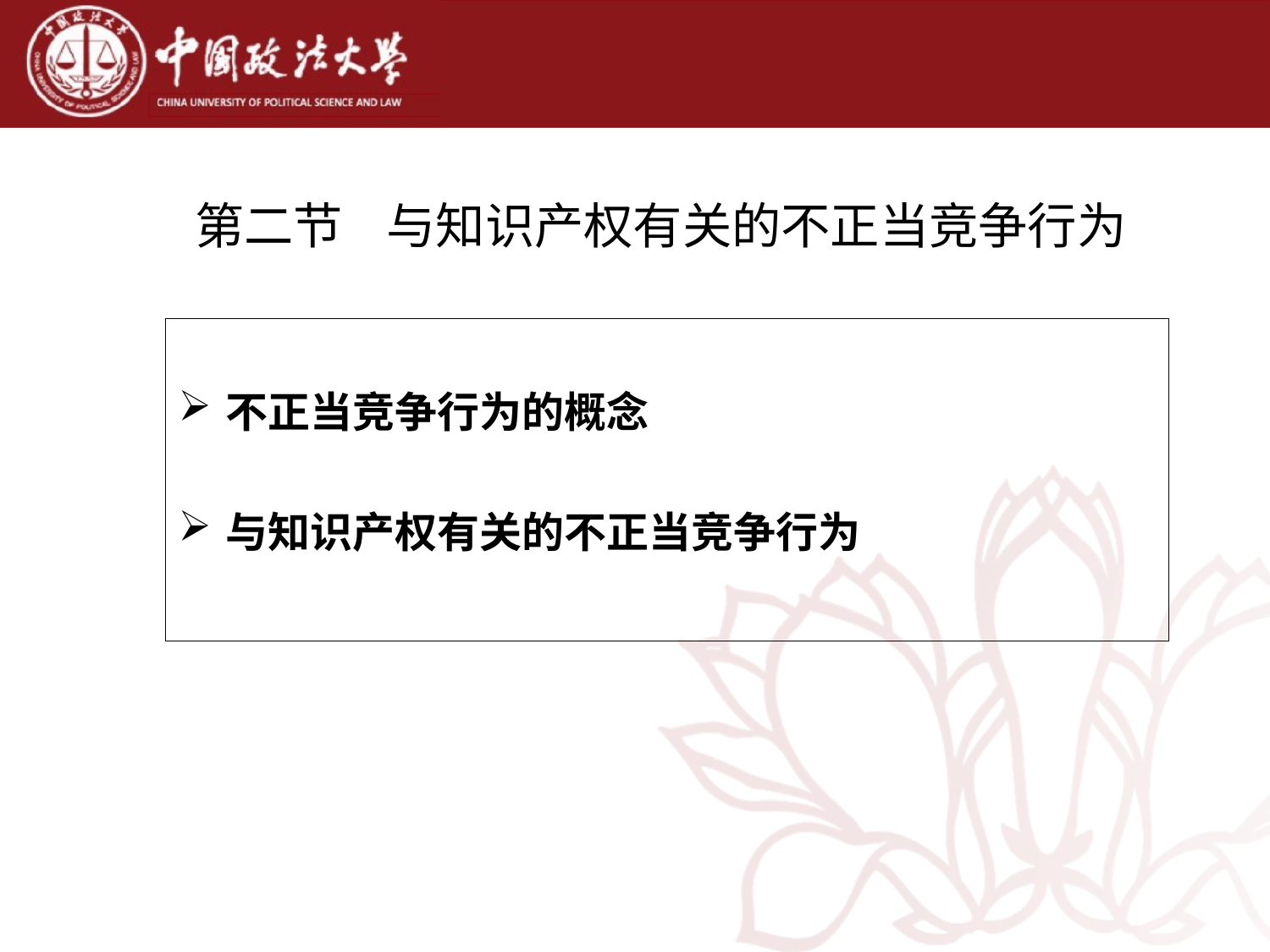

# 第二节    与知识产权有关的不正当竞争行为
不正当竞争行为的概念
与知识产权有关的不正当竞争行为